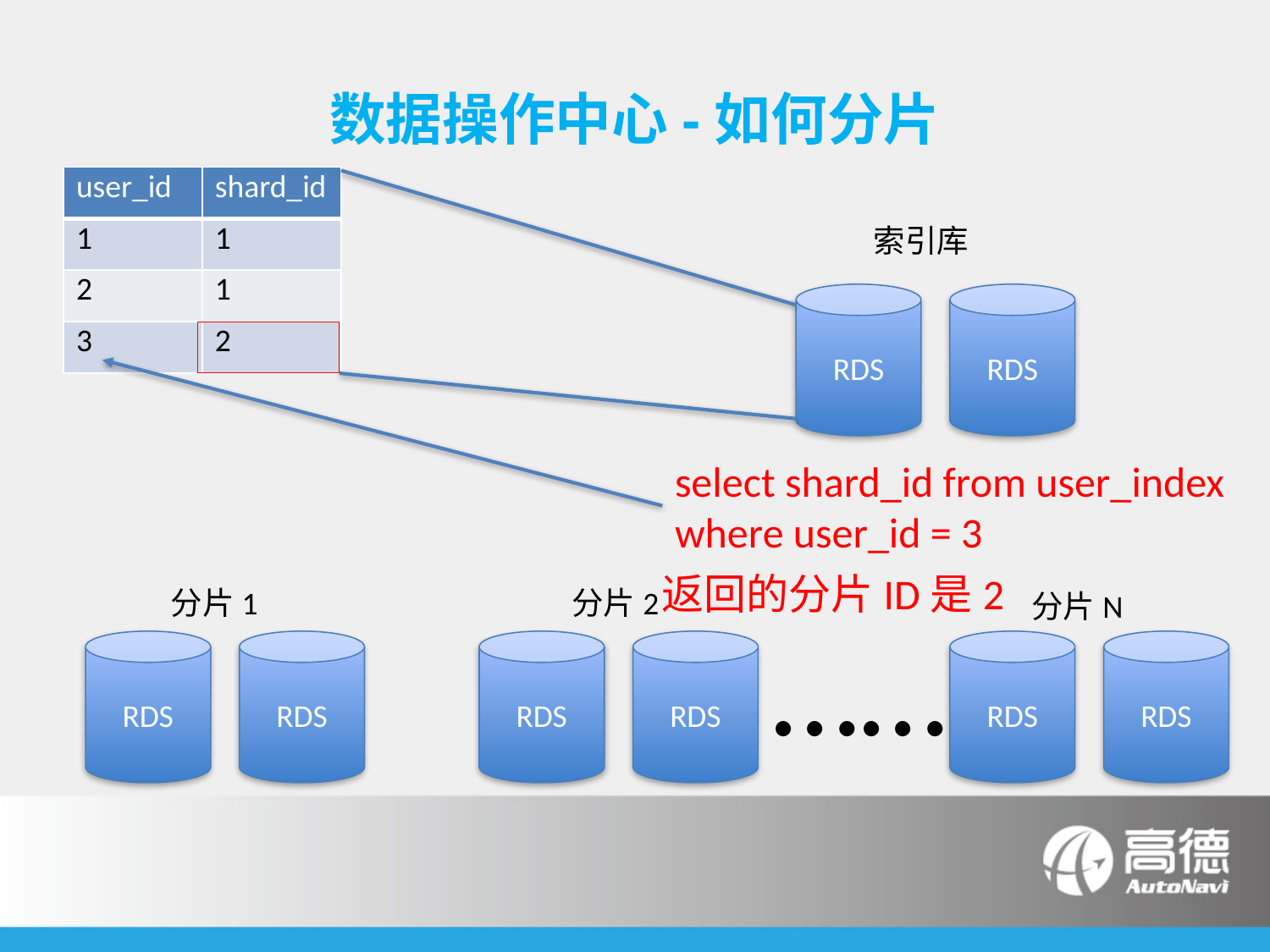

# 数据操作中心-如何分片
| user\_id | shard\_id |
| --- | --- |
| 1 | 1 |
| 2 | 1 |
| 3 | 2 |
索引库
RDS
RDS

select shard_id from user_index
where user_id = 3
返回的分片ID是2
分片1
分片2
分片N
……
RDS
RDS
RDS
RDS
RDS
RDS